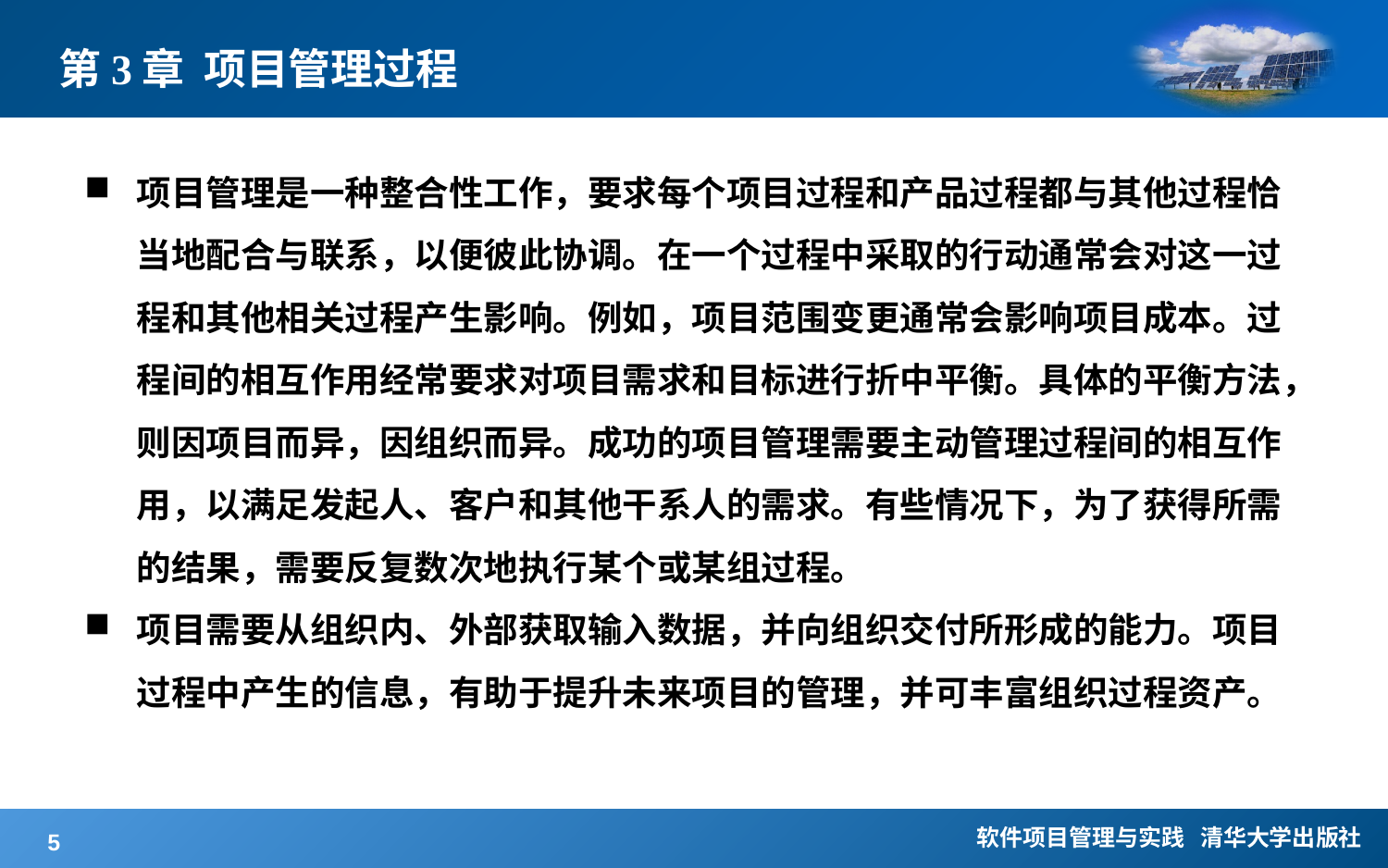

# 第3章  项目管理过程
项目管理是一种整合性工作，要求每个项目过程和产品过程都与其他过程恰当地配合与联系，以便彼此协调。在一个过程中采取的行动通常会对这一过程和其他相关过程产生影响。例如，项目范围变更通常会影响项目成本。过程间的相互作用经常要求对项目需求和目标进行折中平衡。具体的平衡方法，则因项目而异，因组织而异。成功的项目管理需要主动管理过程间的相互作用，以满足发起人、客户和其他干系人的需求。有些情况下，为了获得所需的结果，需要反复数次地执行某个或某组过程。
项目需要从组织内、外部获取输入数据，并向组织交付所形成的能力。项目过程中产生的信息，有助于提升未来项目的管理，并可丰富组织过程资产。